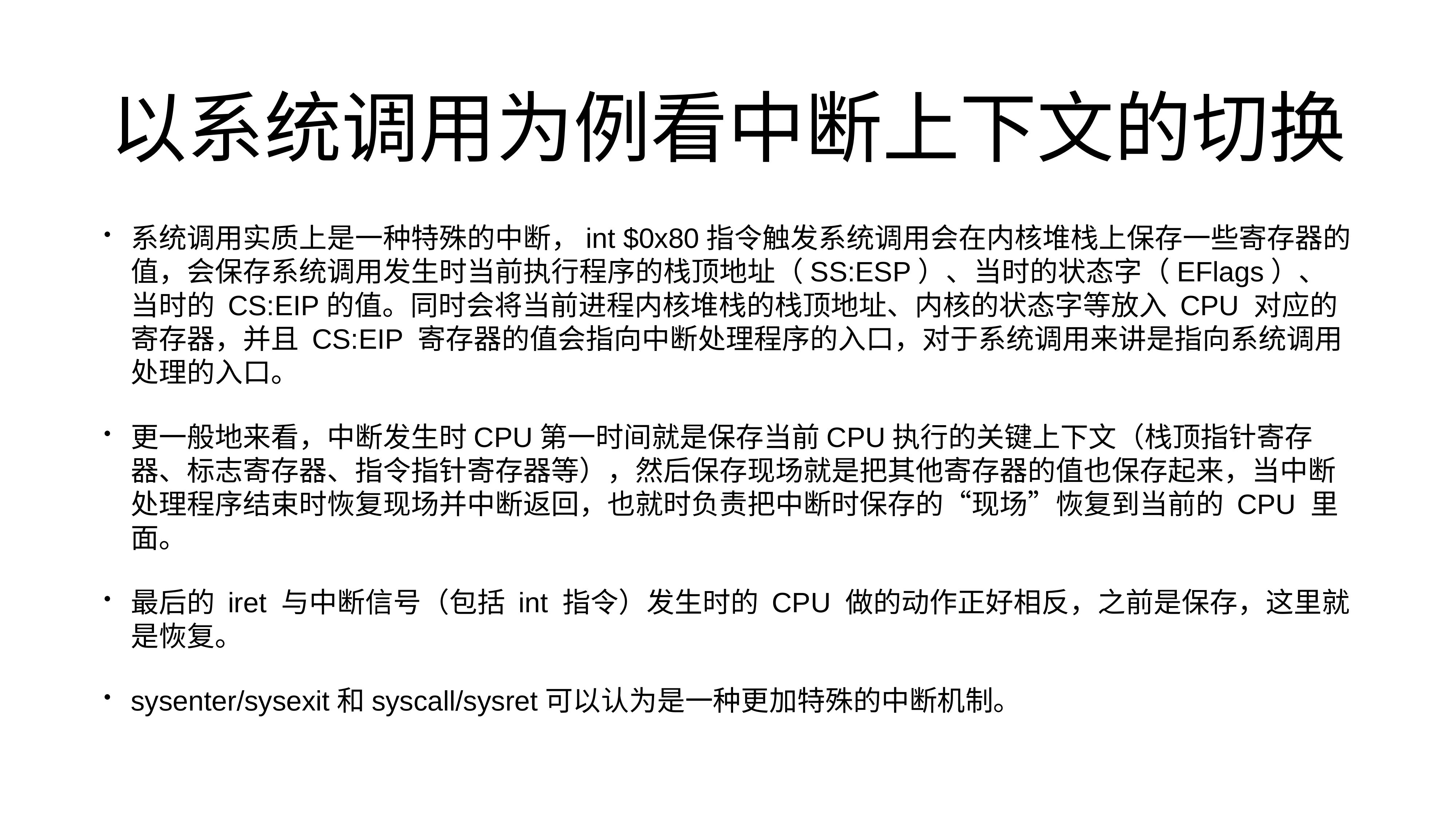

# 以系统调用为例看中断上下文的切换
系统调用实质上是一种特殊的中断，int $0x80指令触发系统调用会在内核堆栈上保存一些寄存器的值，会保存系统调用发生时当前执行程序的栈顶地址（SS:ESP）、当时的状态字（EFlags）、当时的 CS:EIP的值。同时会将当前进程内核堆栈的栈顶地址、内核的状态字等放入 CPU 对应的寄存器，并且 CS:EIP 寄存器的值会指向中断处理程序的入口，对于系统调用来讲是指向系统调用处理的入口。
更一般地来看，中断发生时CPU第一时间就是保存当前CPU执行的关键上下文（栈顶指针寄存器、标志寄存器、指令指针寄存器等），然后保存现场就是把其他寄存器的值也保存起来，当中断处理程序结束时恢复现场并中断返回，也就时负责把中断时保存的“现场”恢复到当前的 CPU 里面。
最后的 iret 与中断信号（包括 int 指令）发生时的 CPU 做的动作正好相反，之前是保存，这里就是恢复。
sysenter/sysexit和syscall/sysret可以认为是一种更加特殊的中断机制。